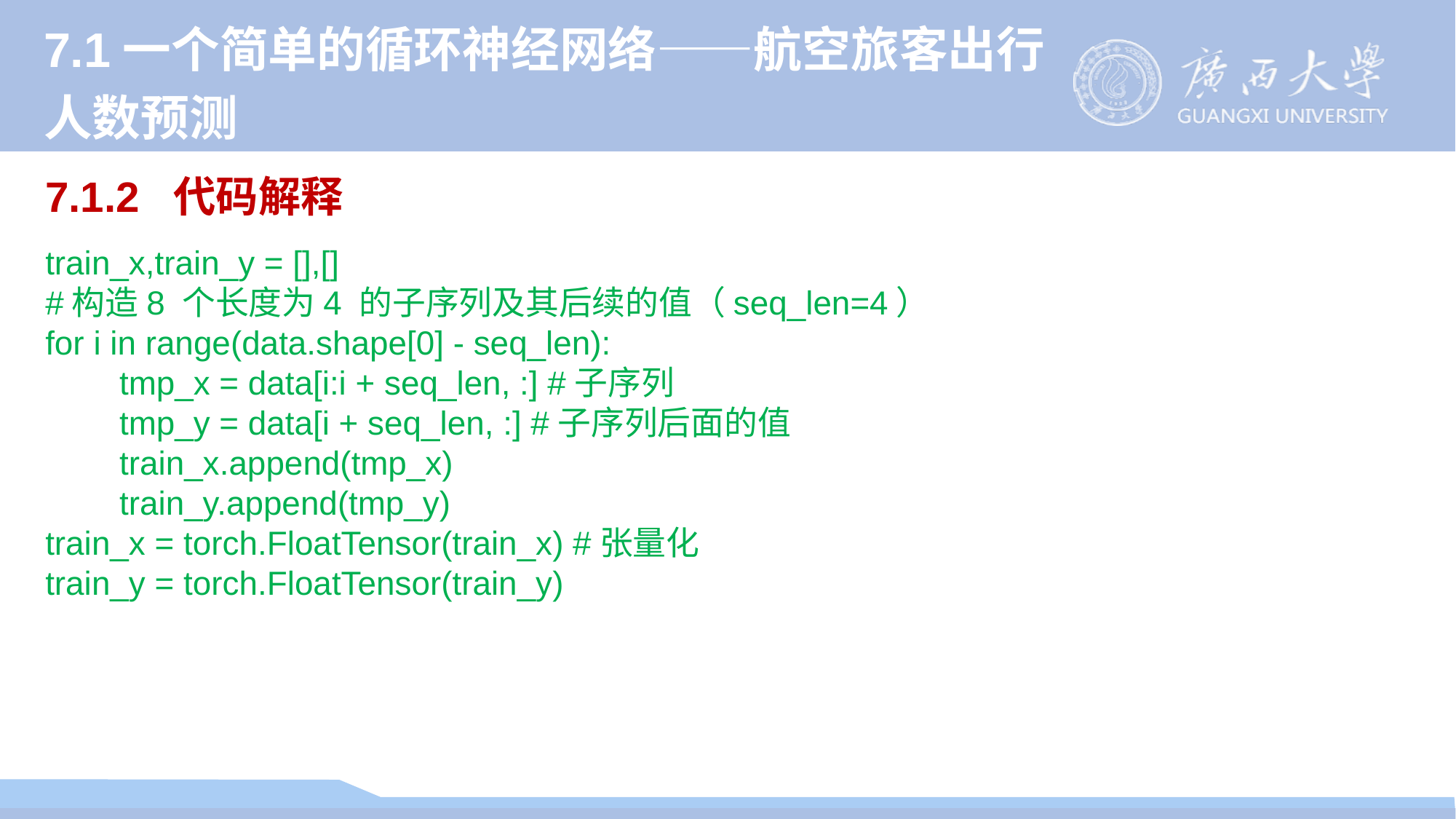

7.1一个简单的循环神经网络——航空旅客出行
人数预测
7.1.2  代码解释
train_x,train_y = [],[]
#构造8 个长度为4 的子序列及其后续的值（seq_len=4）
for i in range(data.shape[0] - seq_len):
        tmp_x = data[i:i + seq_len, :] #子序列
        tmp_y = data[i + seq_len, :] #子序列后面的值
        train_x.append(tmp_x)
        train_y.append(tmp_y)
train_x = torch.FloatTensor(train_x) #张量化
train_y = torch.FloatTensor(train_y)